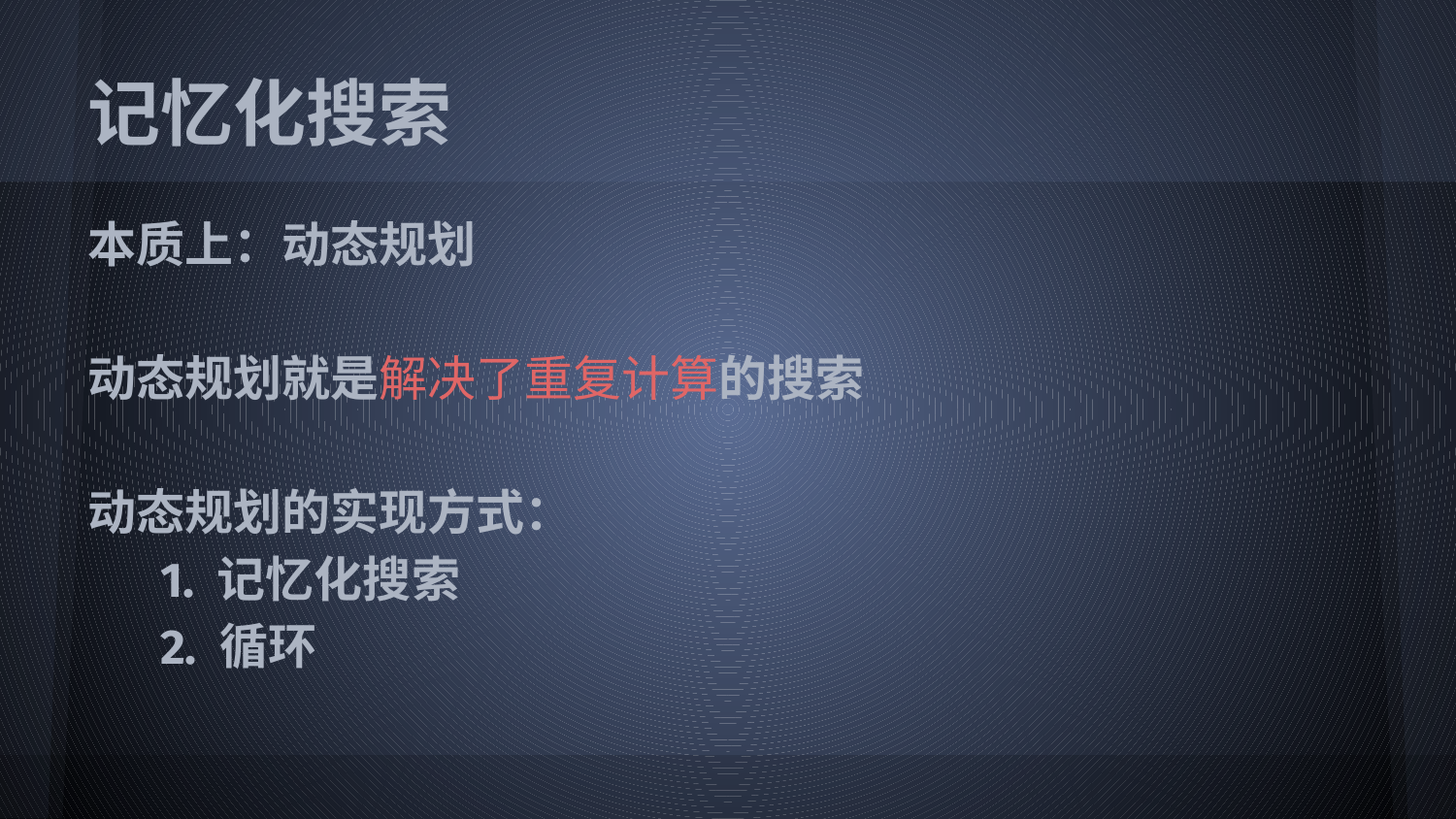

# 记忆化搜索
本质上：动态规划

动态规划就是解决了重复计算的搜索

动态规划的实现方式：
1. 记忆化搜索
2. 循环